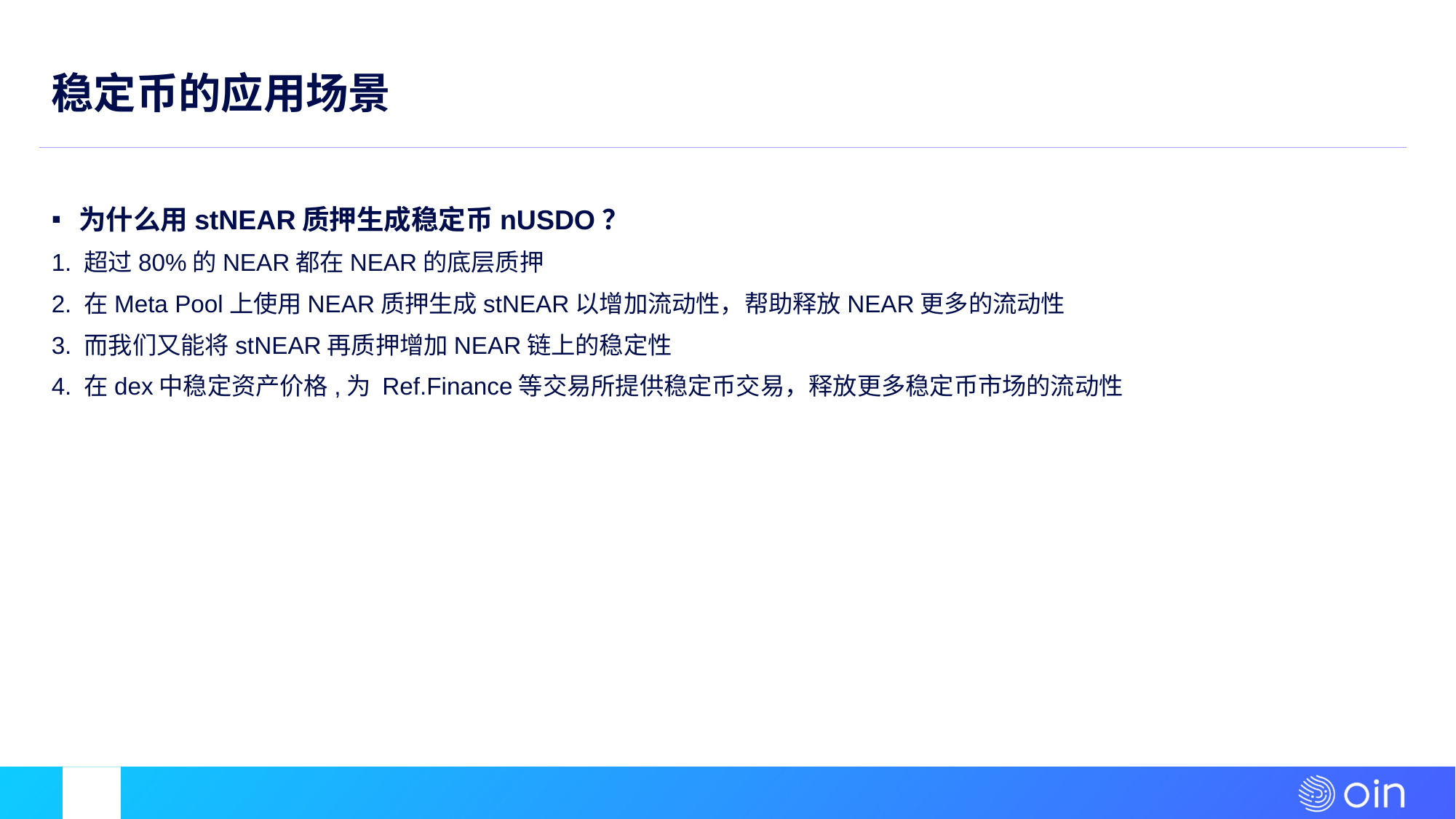

# 稳定币的应用场景
为什么⽤stNEAR质押⽣成稳定币nUSDO？
1. 超过80%的NEAR都在NEAR的底层质押
2. 在Meta Pool上使用NEAR质押生成stNEAR以增加流动性，帮助释放NEAR更多的流动性
3. 而我们又能将stNEAR再质押增加NEAR链上的稳定性
4. 在dex中稳定资产价格,为 Ref.Finance等交易所提供稳定币交易，释放更多稳定币市场的流动性

4